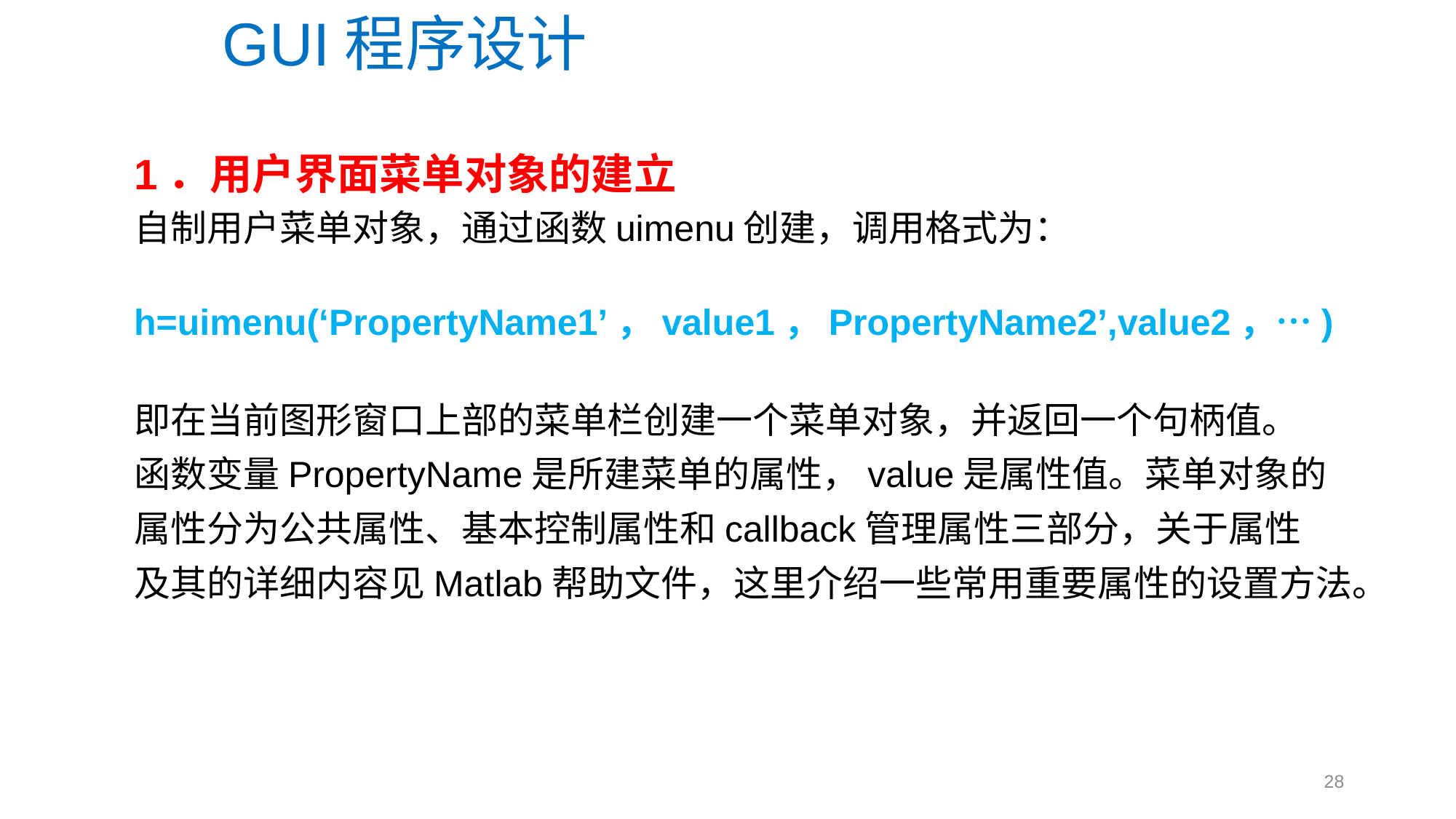

GUI程序设计

1．用户界面菜单对象的建立
自制用户菜单对象，通过函数uimenu创建，调用格式为：

h=uimenu(‘PropertyName1’，value1，PropertyName2’,value2，…)

即在当前图形窗口上部的菜单栏创建一个菜单对象，并返回一个句柄值。
函数变量PropertyName是所建菜单的属性，value是属性值。菜单对象的
属性分为公共属性、基本控制属性和callback管理属性三部分，关于属性
及其的详细内容见Matlab帮助文件，这里介绍一些常用重要属性的设置方法。
28